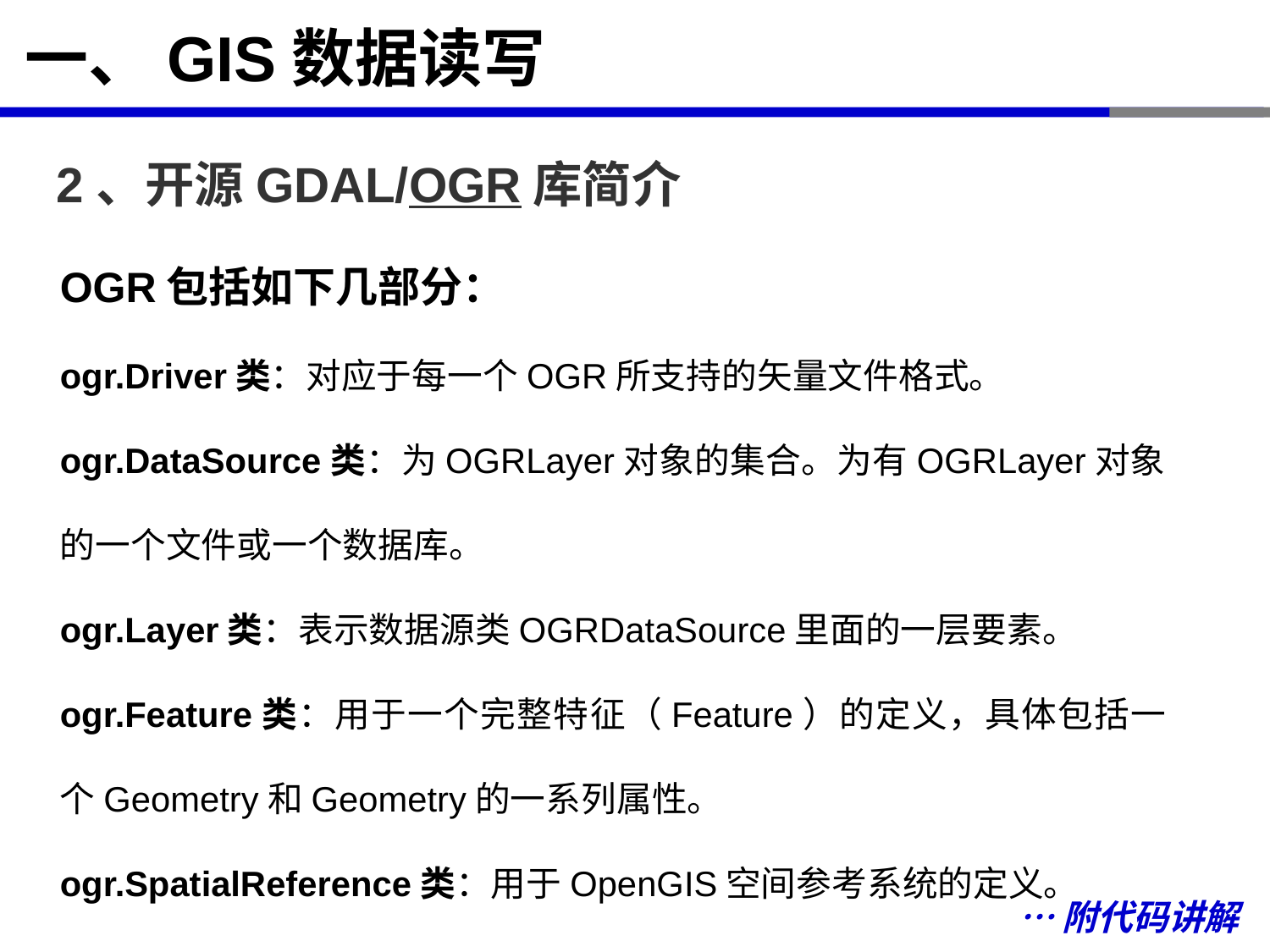

# 一、GIS数据读写
2、开源GDAL/OGR库简介
OGR包括如下几部分：
ogr.Driver类：对应于每一个OGR所支持的矢量文件格式。
ogr.DataSource类：为OGRLayer对象的集合。为有OGRLayer对象的一个文件或一个数据库。
ogr.Layer类：表示数据源类OGRDataSource里面的一层要素。
ogr.Feature类：用于一个完整特征（Feature）的定义，具体包括一个Geometry和Geometry的一系列属性。
ogr.SpatialReference类：用于OpenGIS空间参考系统的定义。
…附代码讲解